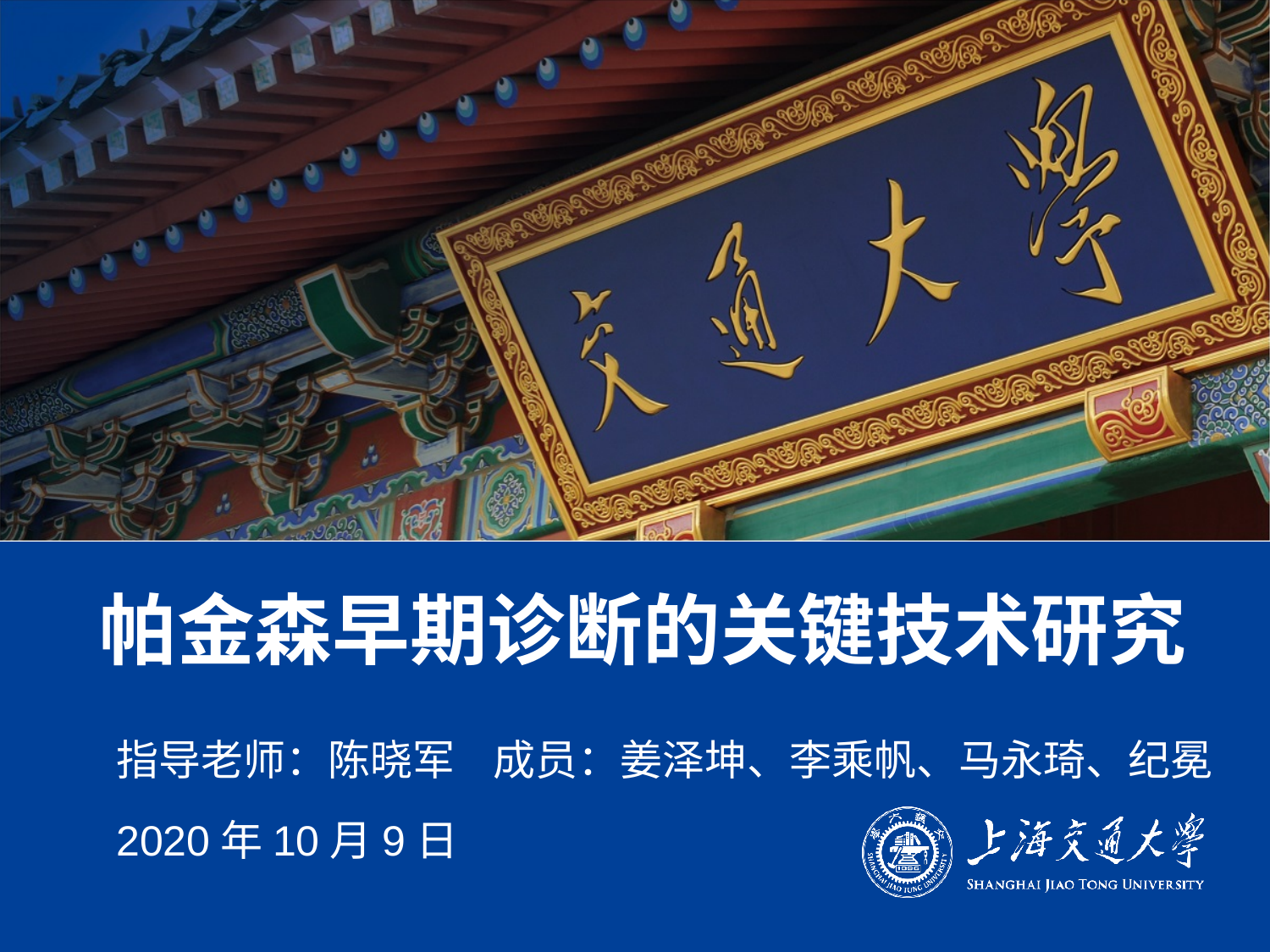

# 帕金森早期诊断的关键技术研究
指导老师：陈晓军    成员：姜泽坤、李乘帆、马永琦、纪冕
2020年10月9日